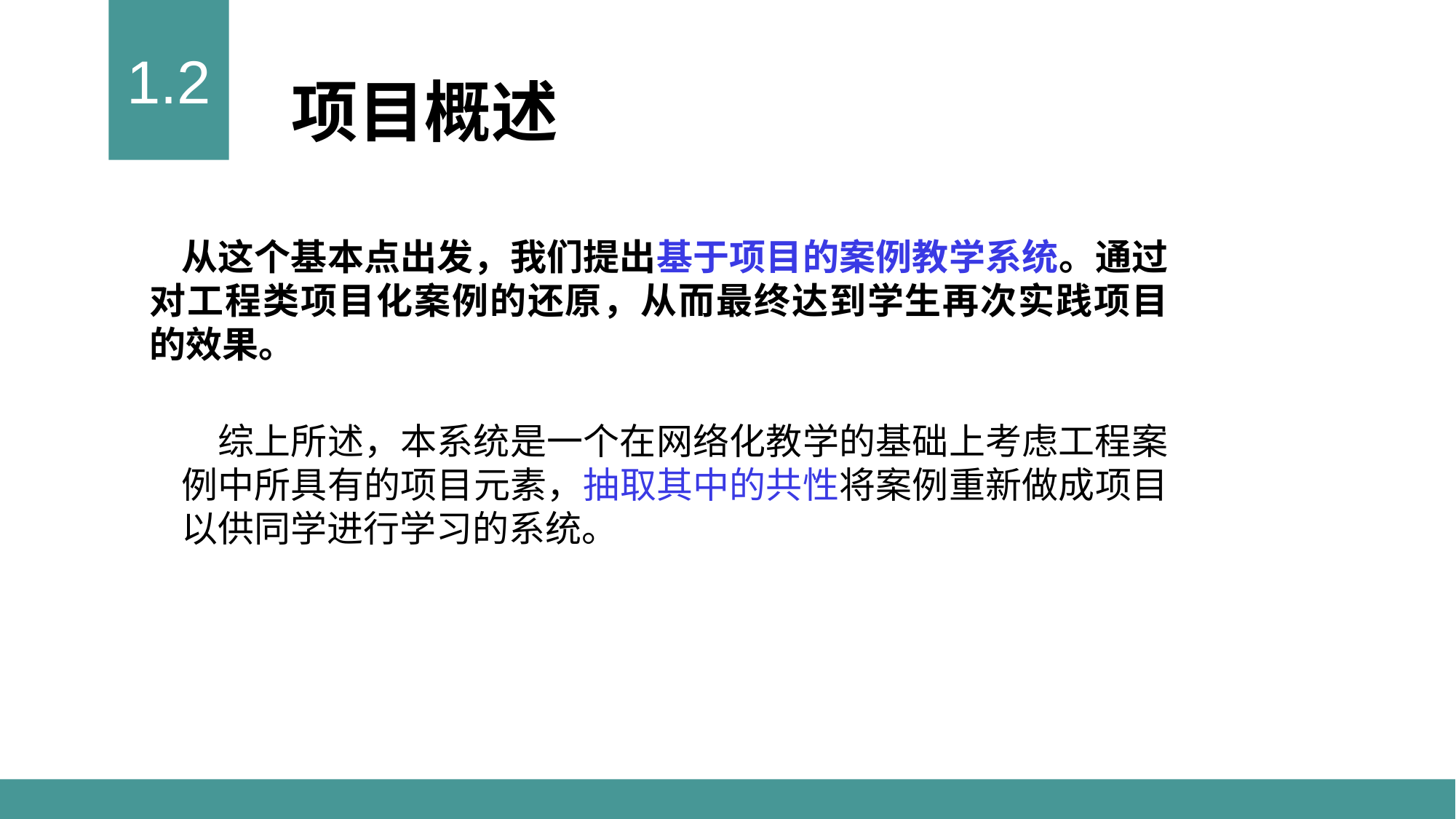

1.2
项目概述
从这个基本点出发，我们提出基于项目的案例教学系统。通过对工程类项目化案例的还原，从而最终达到学生再次实践项目的效果。

综上所述，本系统是一个在网络化教学的基础上考虑工程案例中所具有的项目元素，抽取其中的共性将案例重新做成项目以供同学进行学习的系统。